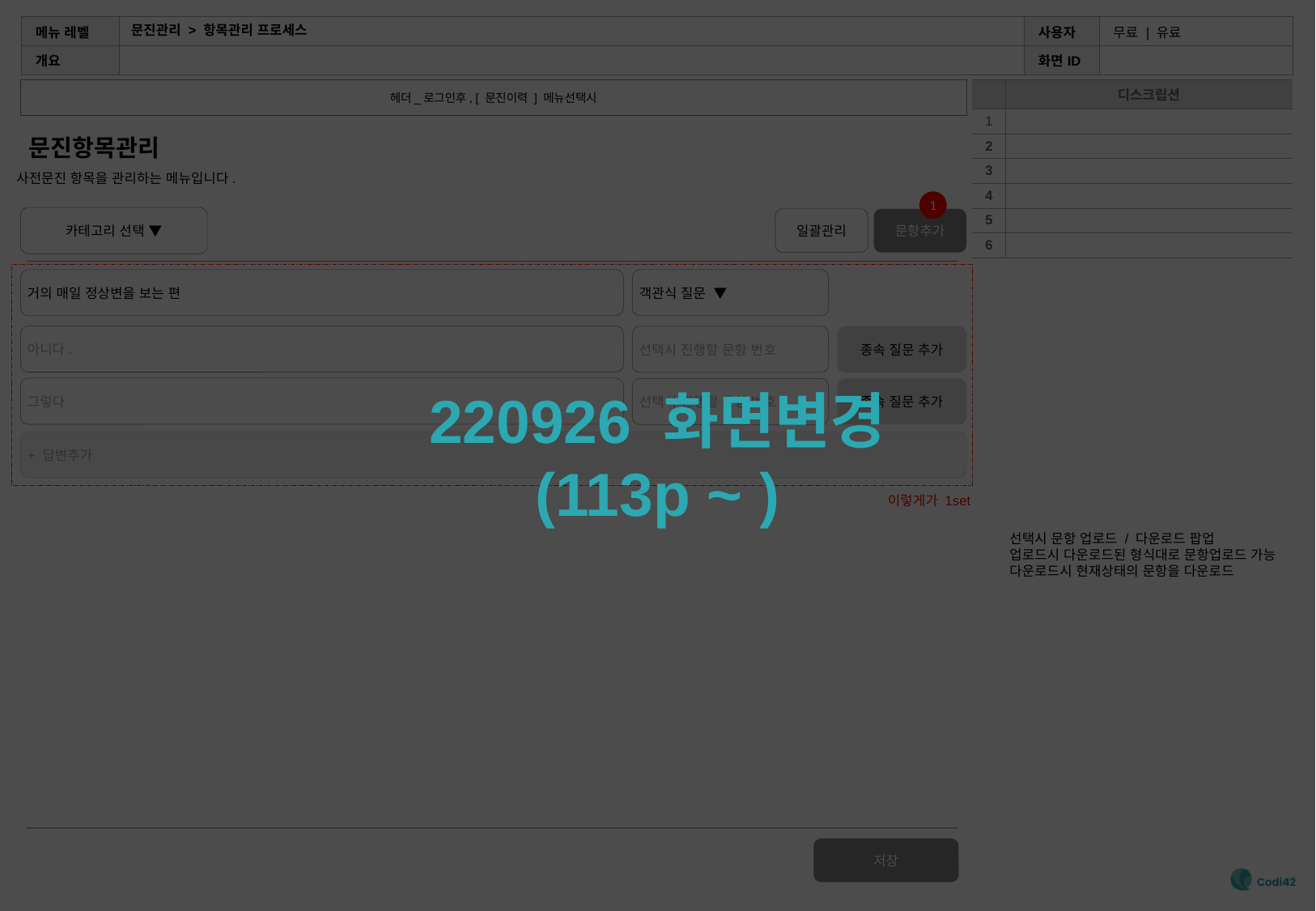

220926 화면변경
(113p ~ )
# 문진관리 > 항목관리 프로세스

헤더_로그인후, [ 문진이력 ] 메뉴선택시
|  | 디스크립션 |
| --- | --- |
| 1 |  |
| 2 |  |
| 3 |  |
| 4 |  |
| 5 |  |
| 6 |  |
문진항목관리
사전문진 항목을 관리하는 메뉴입니다.
1
카테고리 선택 ▼
일괄관리
문항추가

거의 매일 정상변을 보는 편
객관식 질문  ▼
아니다.
선택시 진행할 문항 번호
종속 질문 추가
그렇다
선택시 진행할 문항 번호
종속 질문 추가
+ 답변추가
이렇게가 1set
선택시 문항 업로드 / 다운로드 팝업
업로드시 다운로드된 형식대로 문항업로드 가능
다운로드시 현재상태의 문항을 다운로드
저장